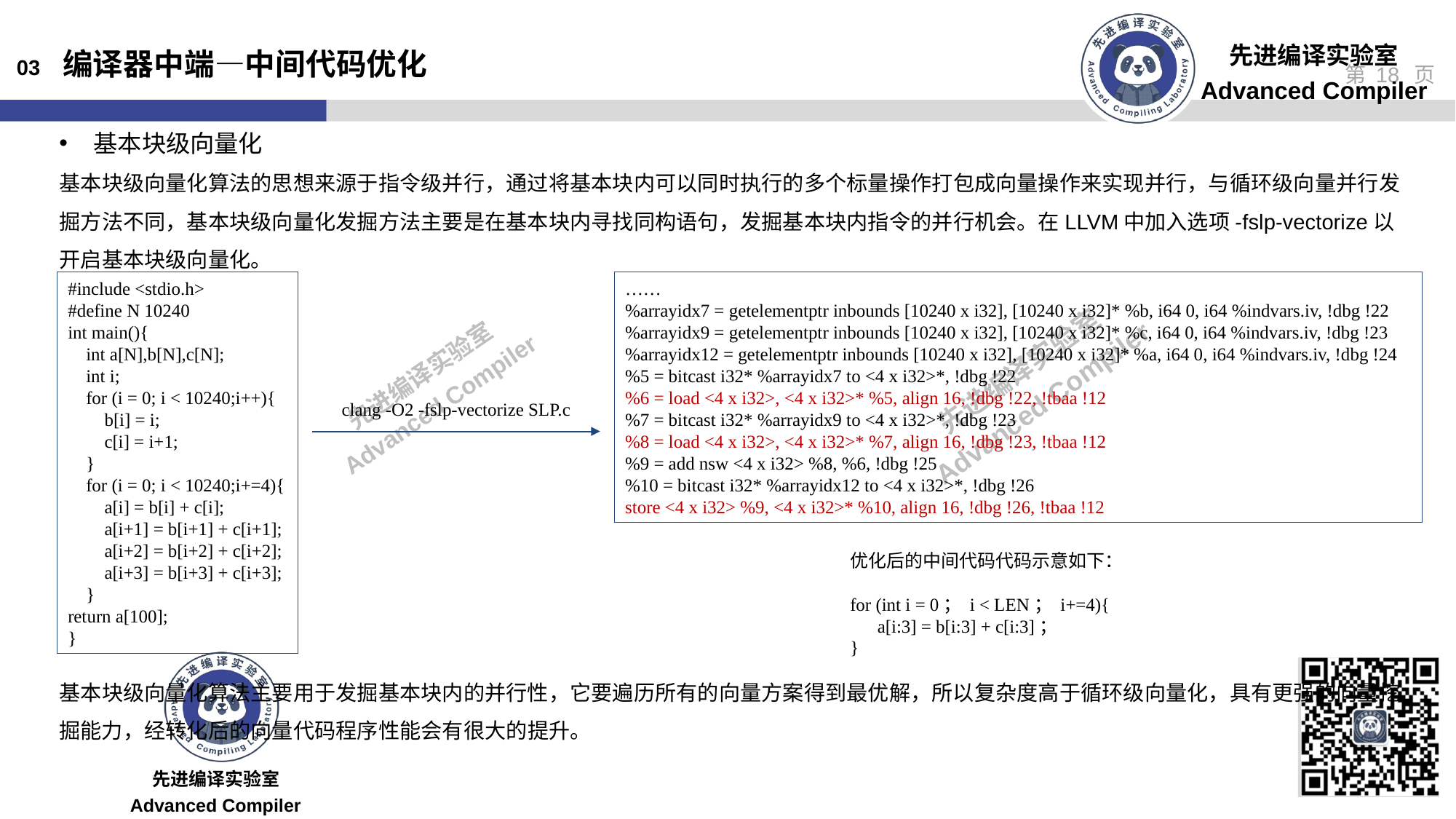

03  编译器中端—中间代码优化
基本块级向量化
基本块级向量化算法的思想来源于指令级并行，通过将基本块内可以同时执行的多个标量操作打包成向量操作来实现并行，与循环级向量并行发掘方法不同，基本块级向量化发掘方法主要是在基本块内寻找同构语句，发掘基本块内指令的并行机会。在LLVM中加入选项-fslp-vectorize以开启基本块级向量化。
#include <stdio.h>
#define N 10240
int main(){
    int a[N],b[N],c[N];
    int i;
    for (i = 0; i < 10240;i++){
        b[i] = i;
        c[i] = i+1;
    }
    for (i = 0; i < 10240;i+=4){
        a[i] = b[i] + c[i];
        a[i+1] = b[i+1] + c[i+1];
        a[i+2] = b[i+2] + c[i+2];
        a[i+3] = b[i+3] + c[i+3];
    }
return a[100];
}
……
%arrayidx7 = getelementptr inbounds [10240 x i32], [10240 x i32]* %b, i64 0, i64 %indvars.iv, !dbg !22
%arrayidx9 = getelementptr inbounds [10240 x i32], [10240 x i32]* %c, i64 0, i64 %indvars.iv, !dbg !23
%arrayidx12 = getelementptr inbounds [10240 x i32], [10240 x i32]* %a, i64 0, i64 %indvars.iv, !dbg !24
%5 = bitcast i32* %arrayidx7 to <4 x i32>*, !dbg !22
%6 = load <4 x i32>, <4 x i32>* %5, align 16, !dbg !22, !tbaa !12
%7 = bitcast i32* %arrayidx9 to <4 x i32>*, !dbg !23
%8 = load <4 x i32>, <4 x i32>* %7, align 16, !dbg !23, !tbaa !12
%9 = add nsw <4 x i32> %8, %6, !dbg !25
%10 = bitcast i32* %arrayidx12 to <4 x i32>*, !dbg !26
store <4 x i32> %9, <4 x i32>* %10, align 16, !dbg !26, !tbaa !12
clang -O2 -fslp-vectorize SLP.c
优化后的中间代码代码示意如下：
for (int i = 0； i < LEN； i+=4){
      a[i:3] = b[i:3] + c[i:3]；
}
基本块级向量化算法主要用于发掘基本块内的并行性，它要遍历所有的向量方案得到最优解，所以复杂度高于循环级向量化，具有更强的向量挖掘能力，经转化后的向量代码程序性能会有很大的提升。